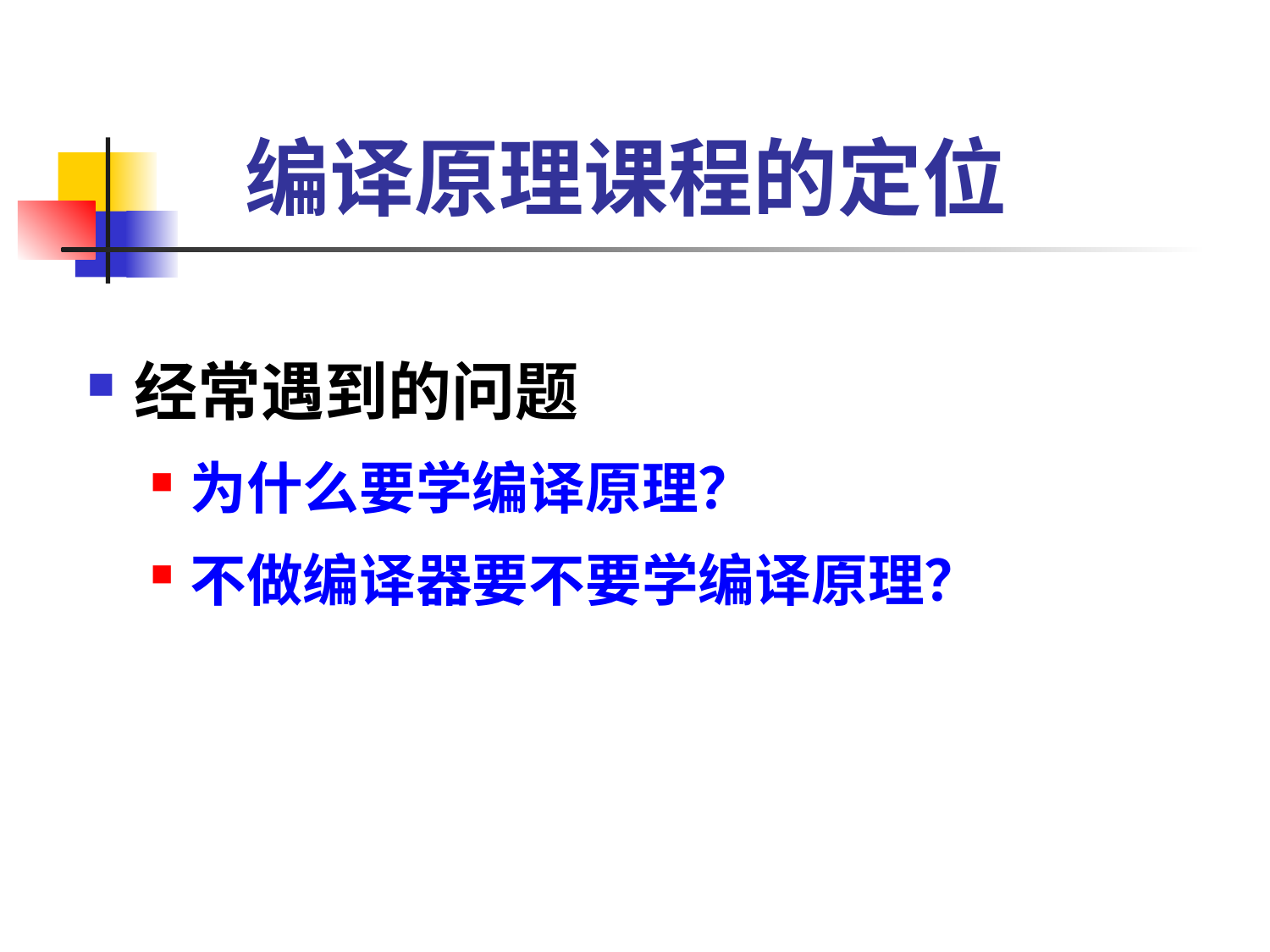

# 编译原理课程的定位
经常遇到的问题
为什么要学编译原理？
不做编译器要不要学编译原理？